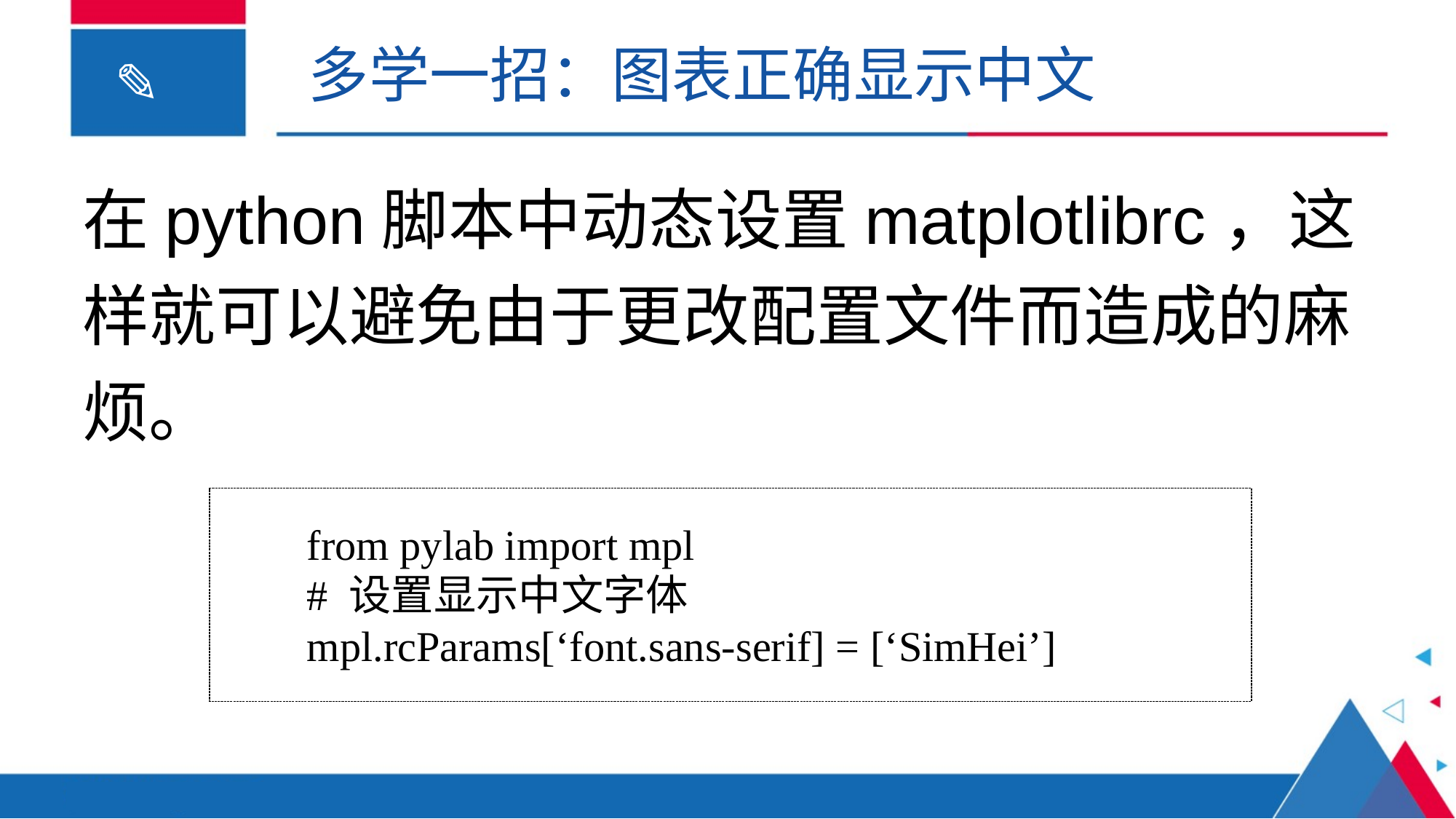

多学一招：图表正确显示中文
在python脚本中动态设置matplotlibrc，这样就可以避免由于更改配置文件而造成的麻烦。

from pylab import mpl
# 设置显示中文字体
mpl.rcParams[‘font.sans-serif] = [‘SimHei’]